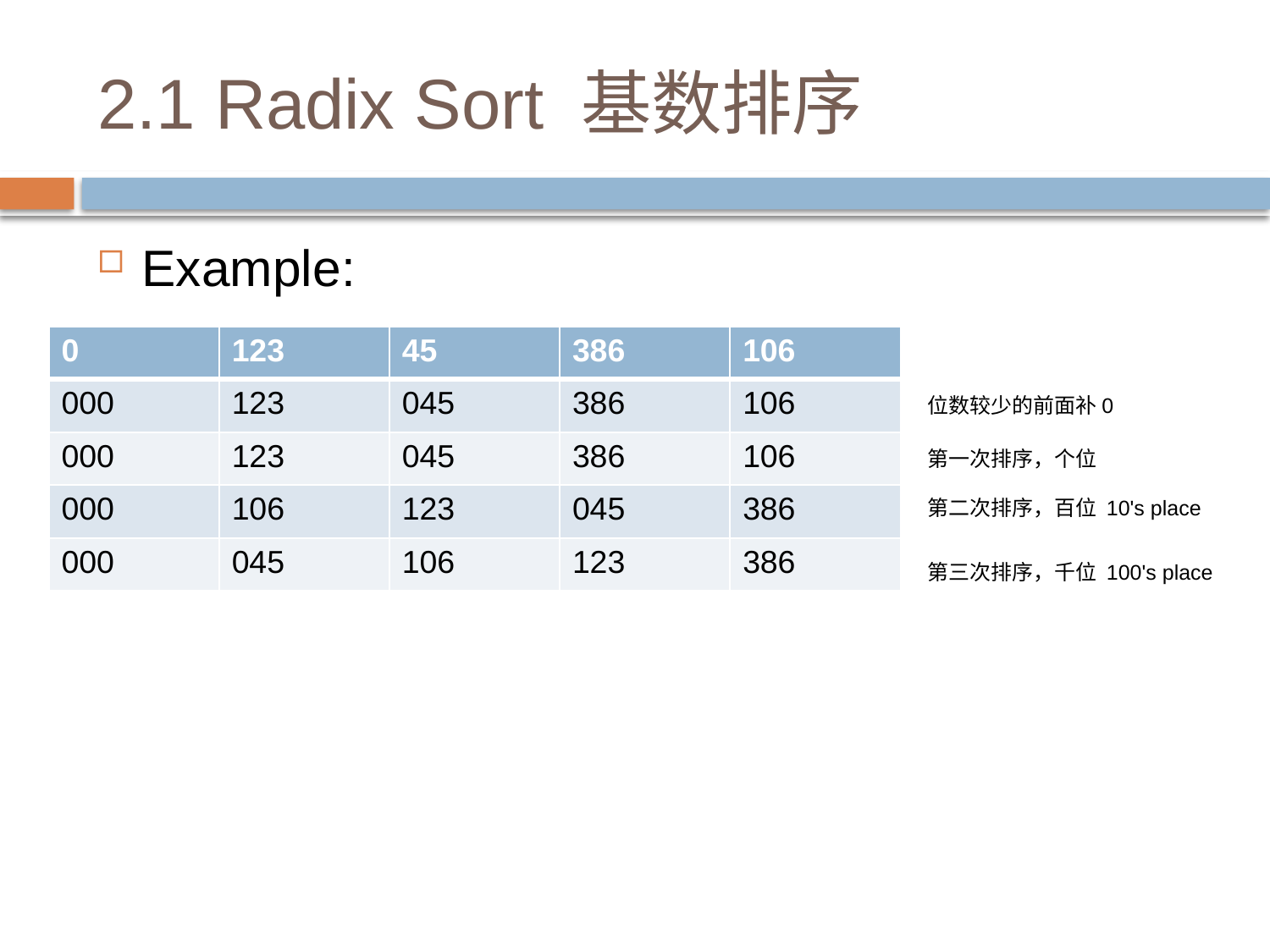

# 2.1 Radix Sort 基数排序
Example:

| 0 | 123 | 45 | 386 | 106 |
| --- | --- | --- | --- | --- |
| 000 | 123 | 045 | 386 | 106 |
| 000 | 123 | 045 | 386 | 106 |
| 000 | 106 | 123 | 045 | 386 |
| 000 | 045 | 106 | 123 | 386 |
位数较少的前面补0
第一次排序，个位
第二次排序，百位 10's place
第三次排序，千位 100's place